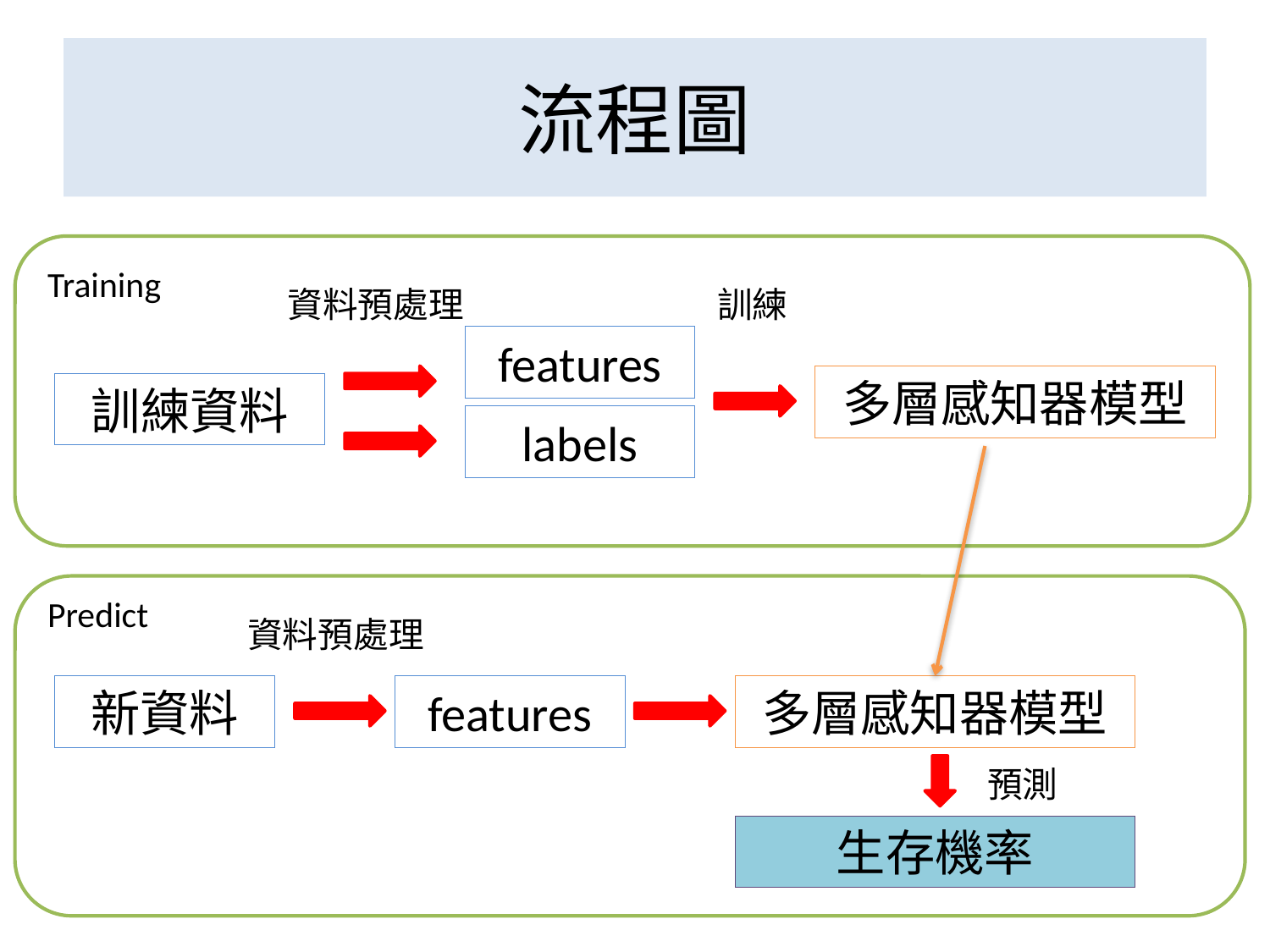

# 流程圖

Training
資料預處理
訓練
features

多層感知器模型
訓練資料

labels

Predict
資料預處理
新資料
features
多層感知器模型

預測
生存機率